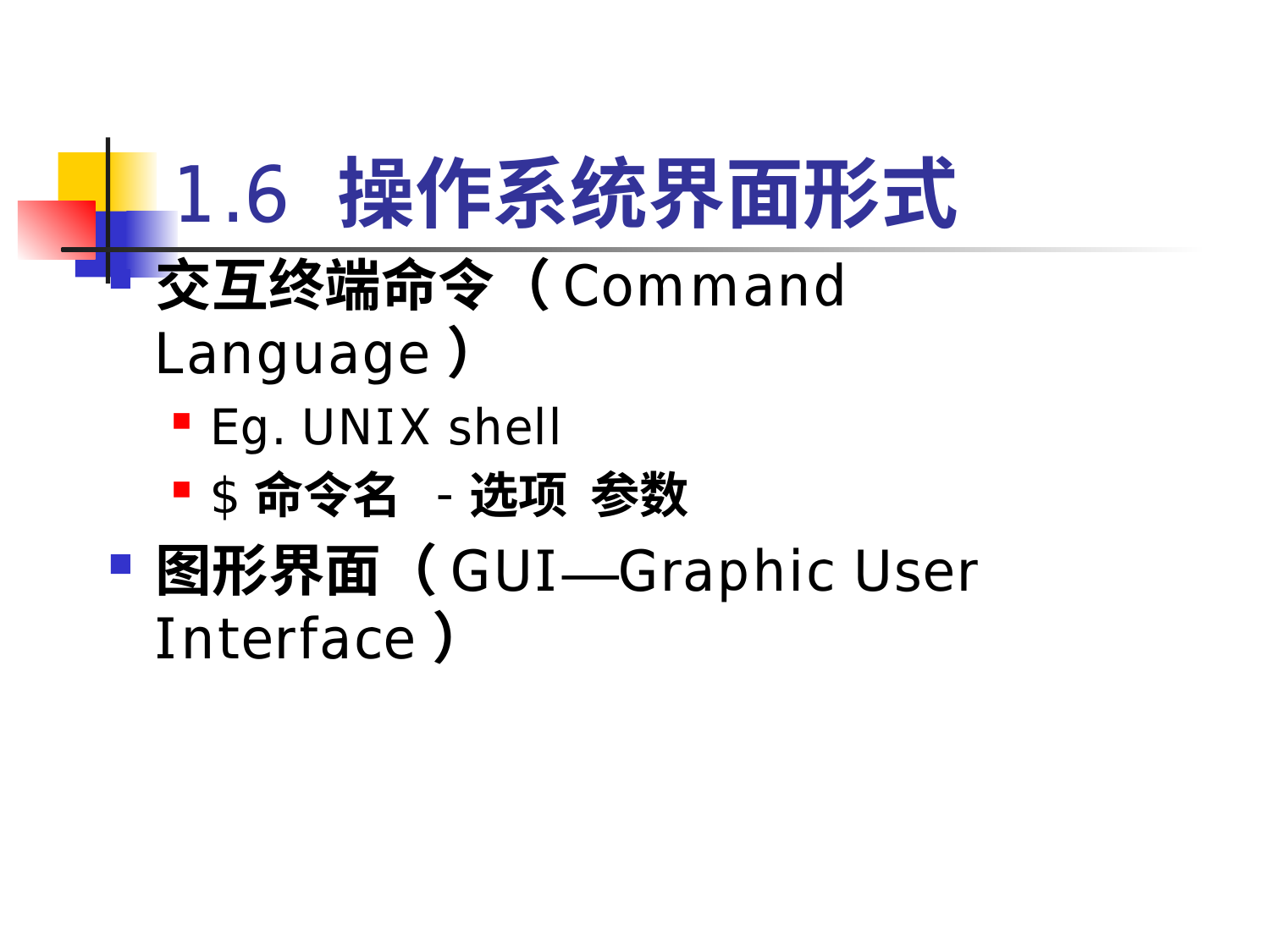

# 1.6 操作系统界面形式
交互终端命令（Command Language）
Eg. UNIX shell
$命令名  -选项  参数
图形界面（GUI—Graphic User Interface）